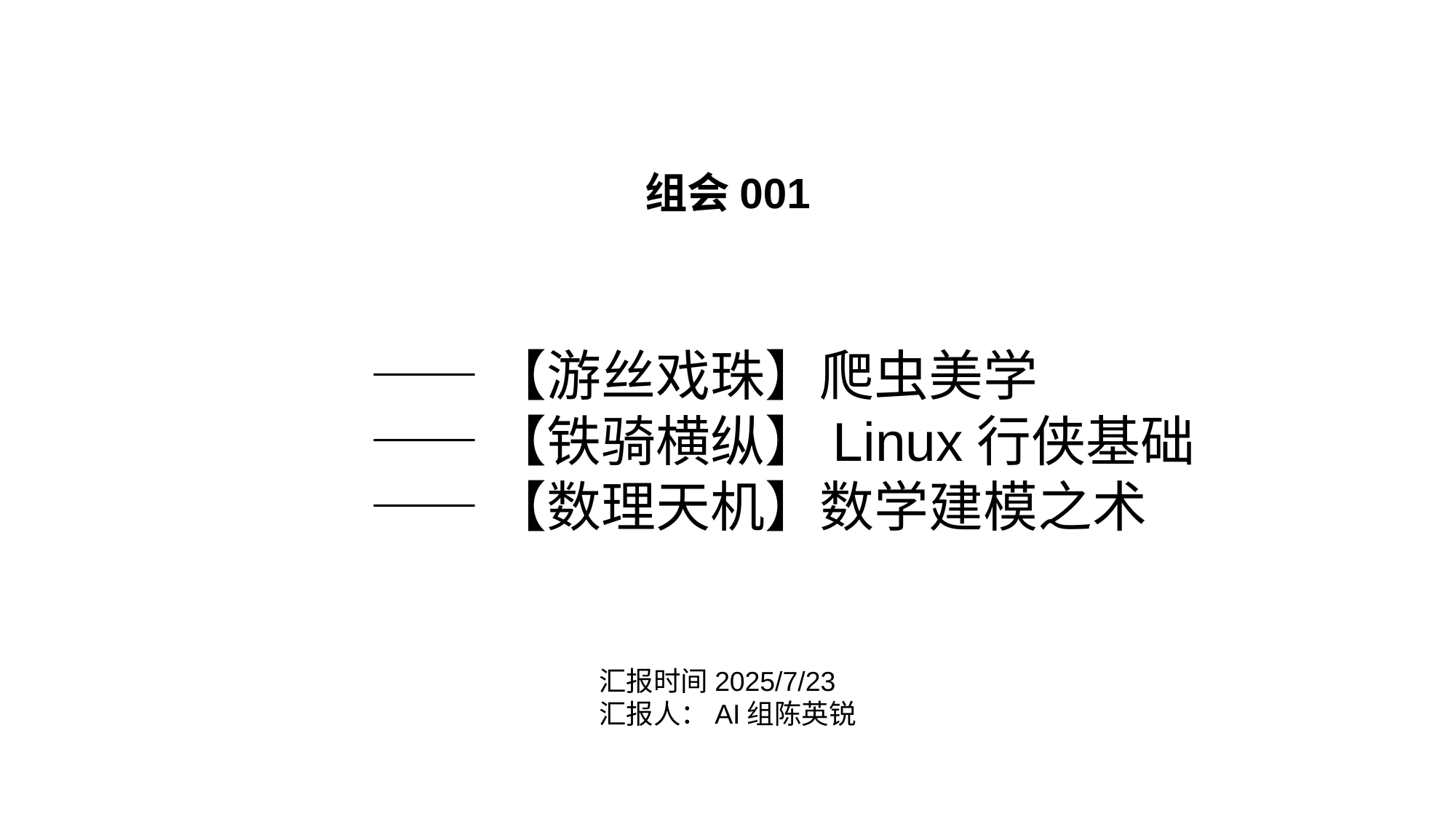

组会001
——【游丝戏珠】爬虫美学
——【铁骑横纵】Linux行侠基础
——【数理天机】数学建模之术
汇报时间2025/7/23
汇报人：AI组陈英锐